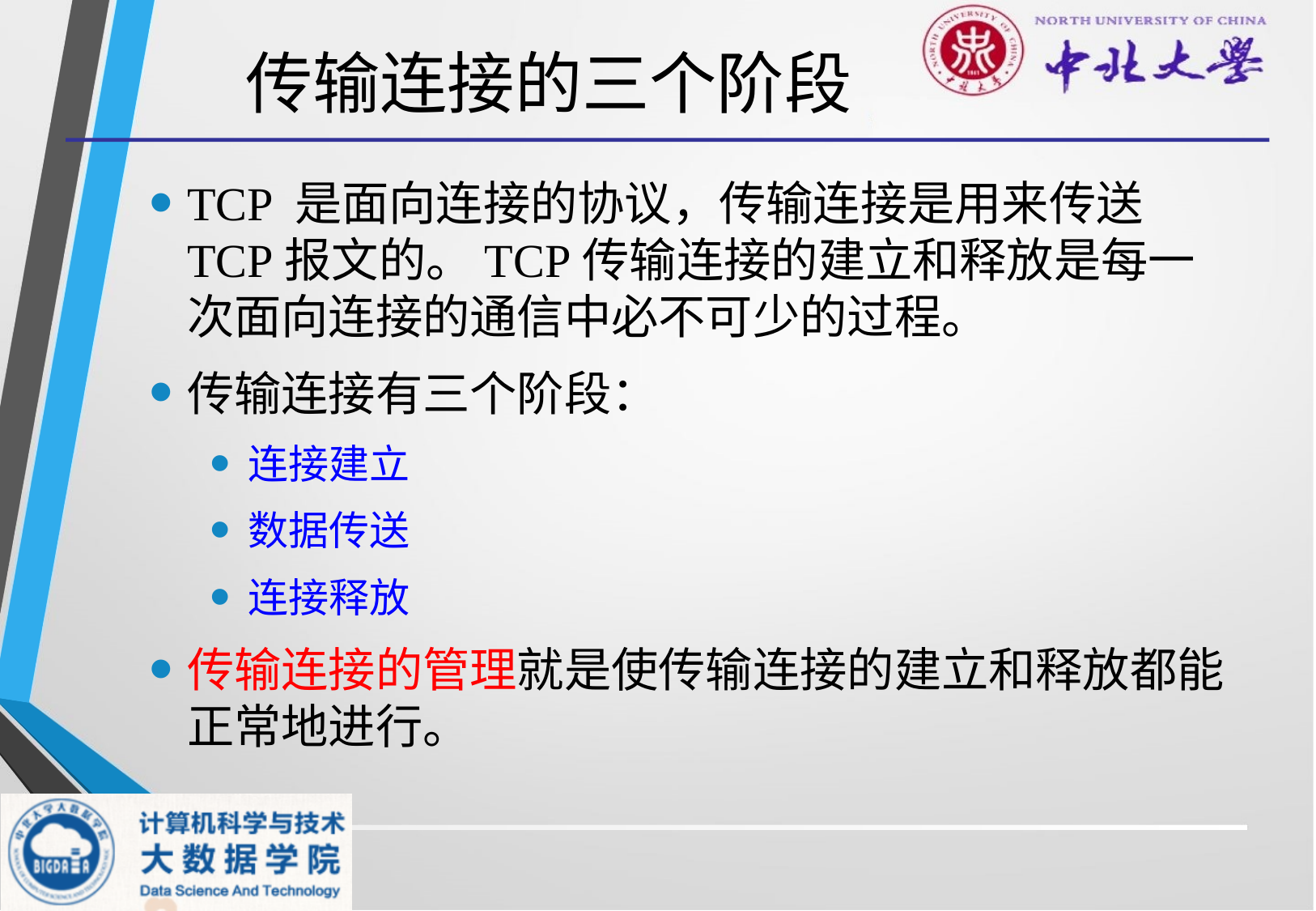

# 传输连接的三个阶段
TCP 是面向连接的协议，传输连接是用来传送TCP报文的。TCP传输连接的建立和释放是每一次面向连接的通信中必不可少的过程。
传输连接有三个阶段：
连接建立
数据传送
连接释放
传输连接的管理就是使传输连接的建立和释放都能正常地进行。
4